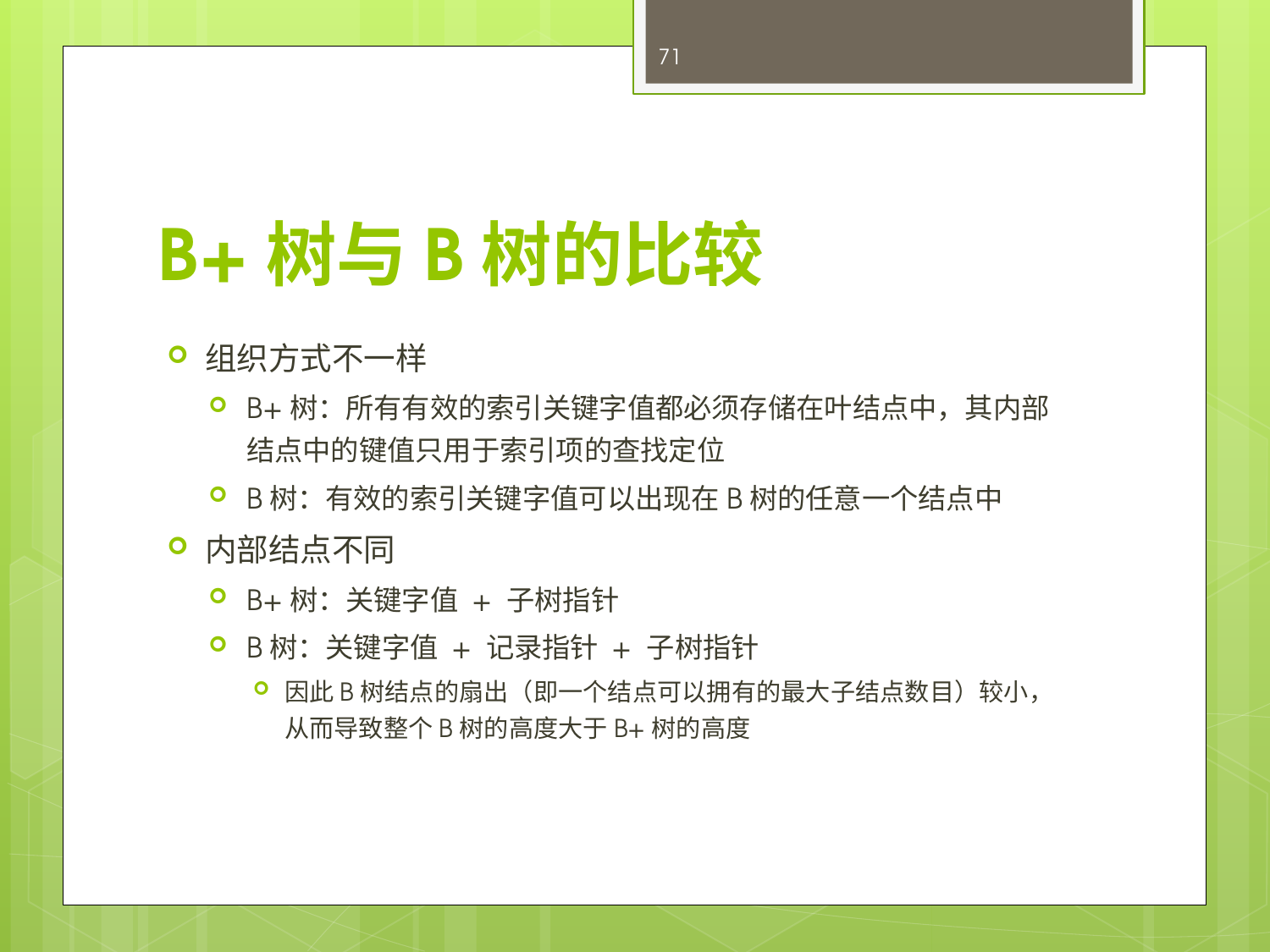

71
# B+树与B树的比较
组织方式不一样
B+树：所有有效的索引关键字值都必须存储在叶结点中，其内部结点中的键值只用于索引项的查找定位
B树：有效的索引关键字值可以出现在B树的任意一个结点中
内部结点不同
B+树：关键字值 + 子树指针
B树：关键字值 + 记录指针 + 子树指针
因此B树结点的扇出（即一个结点可以拥有的最大子结点数目）较小，从而导致整个B树的高度大于B+树的高度